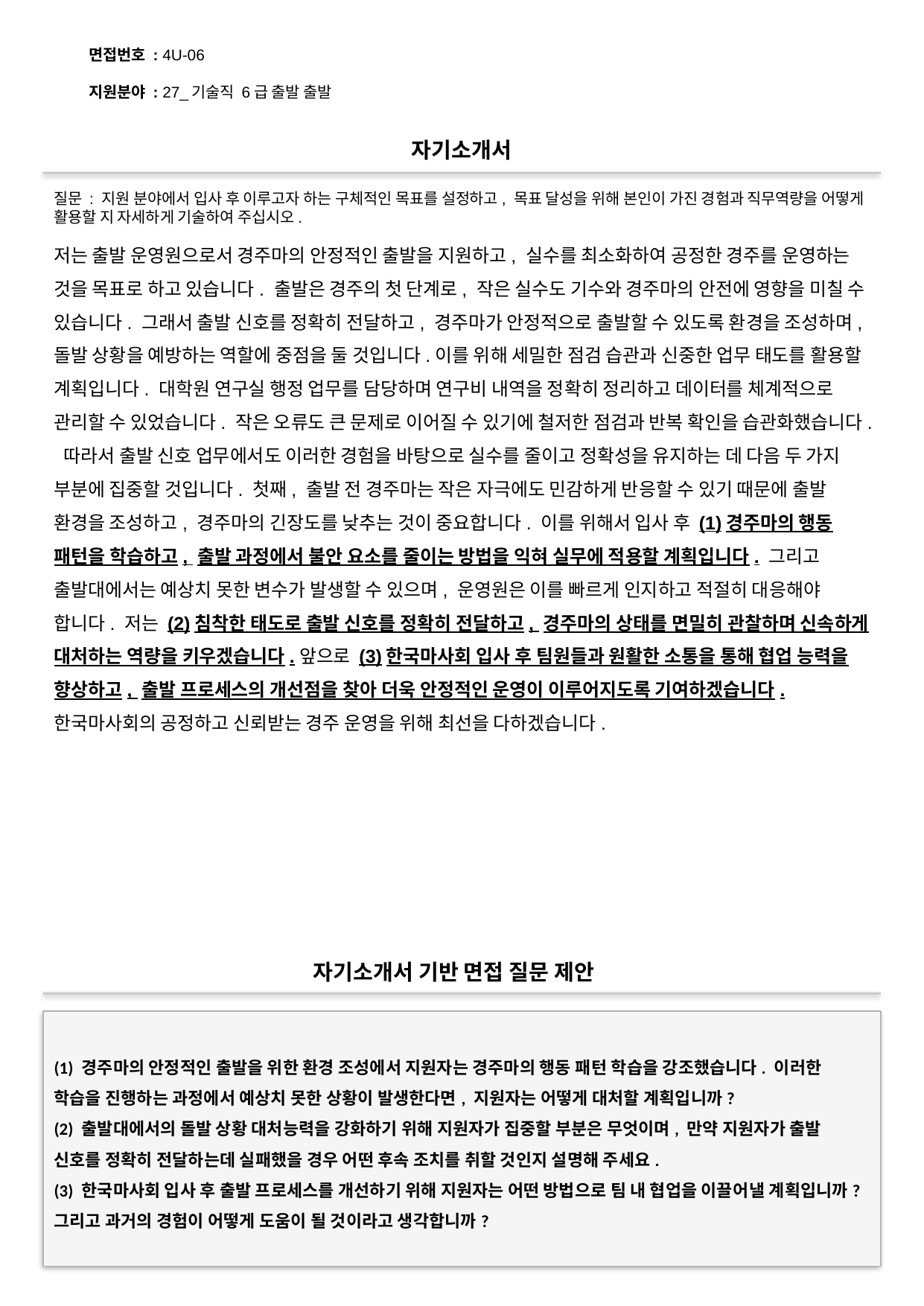

면접번호 : 4U-06

지원분야 : 27_기술직 6급 출발 출발
#

자기소개서

질문 : 지원 분야에서 입사 후 이루고자 하는 구체적인 목표를 설정하고, 목표 달성을 위해 본인이 가진 경험과 직무역량을 어떻게 활용할 지 자세하게 기술하여 주십시오.

저는 출발 운영원으로서 경주마의 안정적인 출발을 지원하고, 실수를 최소화하여 공정한 경주를 운영하는 것을 목표로 하고 있습니다. 출발은 경주의 첫 단계로, 작은 실수도 기수와 경주마의 안전에 영향을 미칠 수 있습니다. 그래서 출발 신호를 정확히 전달하고, 경주마가 안정적으로 출발할 수 있도록 환경을 조성하며, 돌발 상황을 예방하는 역할에 중점을 둘 것입니다.이를 위해 세밀한 점검 습관과 신중한 업무 태도를 활용할 계획입니다. 대학원 연구실 행정 업무를 담당하며 연구비 내역을 정확히 정리하고 데이터를 체계적으로 관리할 수 있었습니다. 작은 오류도 큰 문제로 이어질 수 있기에 철저한 점검과 반복 확인을 습관화했습니다. 따라서 출발 신호 업무에서도 이러한 경험을 바탕으로 실수를 줄이고 정확성을 유지하는 데 다음 두 가지 부분에 집중할 것입니다. 첫째, 출발 전 경주마는 작은 자극에도 민감하게 반응할 수 있기 때문에 출발 환경을 조성하고, 경주마의 긴장도를 낮추는 것이 중요합니다. 이를 위해서 입사 후 (1)경주마의 행동 패턴을 학습하고, 출발 과정에서 불안 요소를 줄이는 방법을 익혀 실무에 적용할 계획입니다. 그리고 출발대에서는 예상치 못한 변수가 발생할 수 있으며, 운영원은 이를 빠르게 인지하고 적절히 대응해야 합니다. 저는 (2)침착한 태도로 출발 신호를 정확히 전달하고, 경주마의 상태를 면밀히 관찰하며 신속하게 대처하는 역량을 키우겠습니다.앞으로 (3)한국마사회 입사 후 팀원들과 원활한 소통을 통해 협업 능력을 향상하고, 출발 프로세스의 개선점을 찾아 더욱 안정적인 운영이 이루어지도록 기여하겠습니다. 한국마사회의 공정하고 신뢰받는 경주 운영을 위해 최선을 다하겠습니다.

자기소개서 기반 면접 질문 제안

(1) 경주마의 안정적인 출발을 위한 환경 조성에서 지원자는 경주마의 행동 패턴 학습을 강조했습니다. 이러한 학습을 진행하는 과정에서 예상치 못한 상황이 발생한다면, 지원자는 어떻게 대처할 계획입니까?
(2) 출발대에서의 돌발 상황 대처능력을 강화하기 위해 지원자가 집중할 부분은 무엇이며, 만약 지원자가 출발 신호를 정확히 전달하는데 실패했을 경우 어떤 후속 조치를 취할 것인지 설명해 주세요.
(3) 한국마사회 입사 후 출발 프로세스를 개선하기 위해 지원자는 어떤 방법으로 팀 내 협업을 이끌어낼 계획입니까? 그리고 과거의 경험이 어떻게 도움이 될 것이라고 생각합니까?